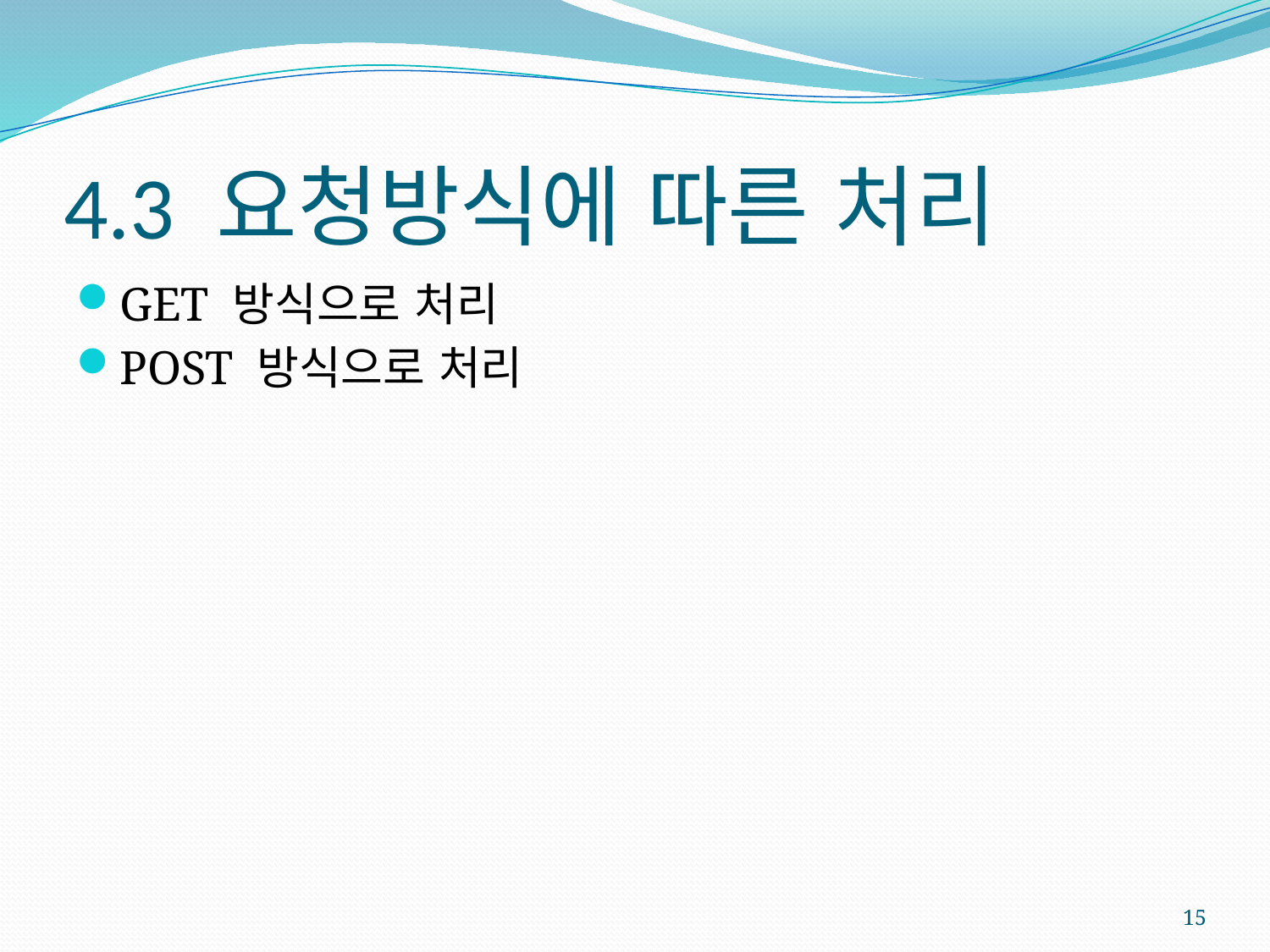

# 4.3 요청방식에 따른 처리
GET 방식으로 처리
POST 방식으로 처리
15